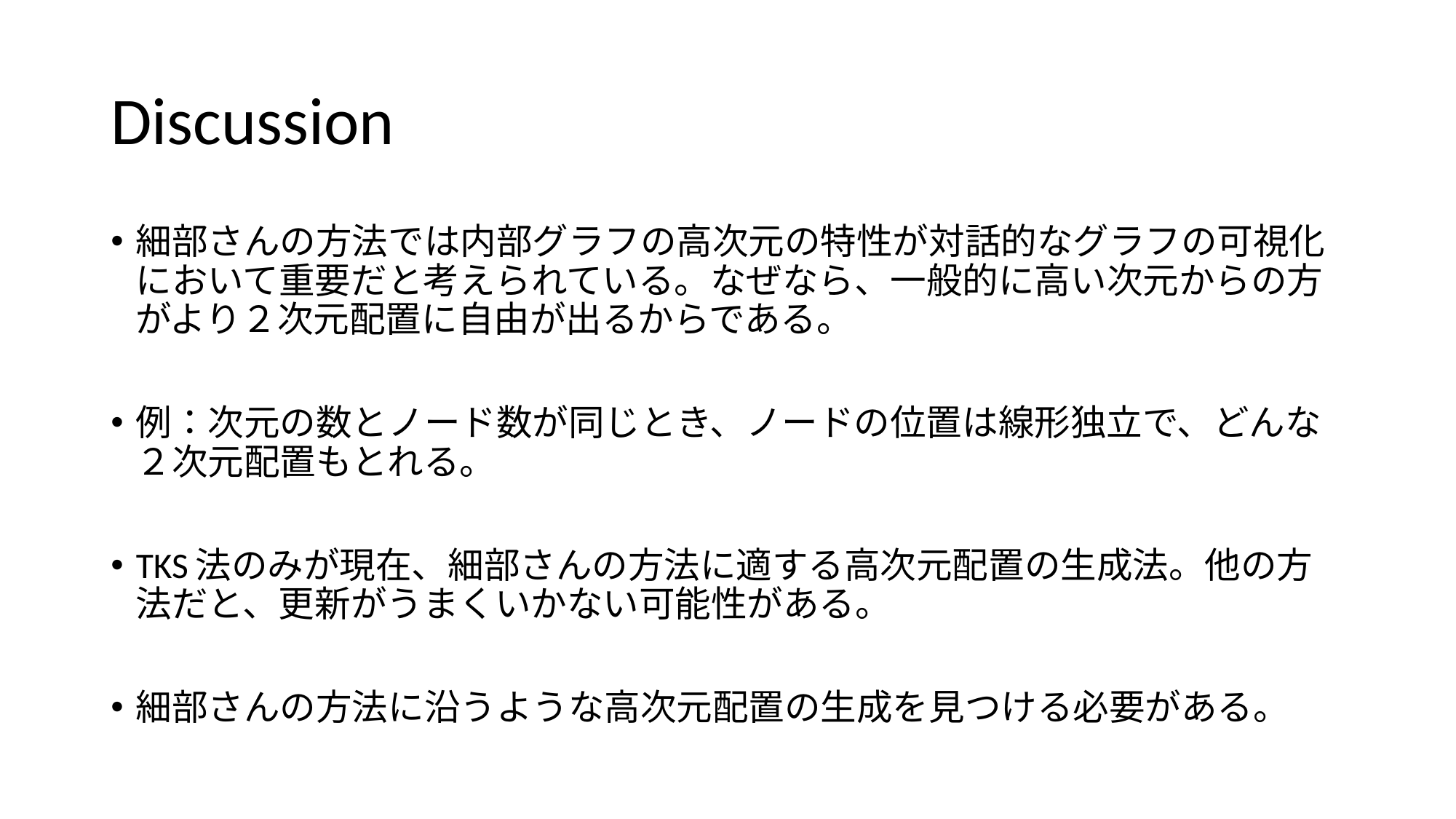

# Discussion
細部さんの方法では内部グラフの高次元の特性が対話的なグラフの可視化において重要だと考えられている。なぜなら、一般的に高い次元からの方がより２次元配置に自由が出るからである。

例：次元の数とノード数が同じとき、ノードの位置は線形独立で、どんな２次元配置もとれる。

TKS法のみが現在、細部さんの方法に適する高次元配置の生成法。他の方法だと、更新がうまくいかない可能性がある。

細部さんの方法に沿うような高次元配置の生成を見つける必要がある。